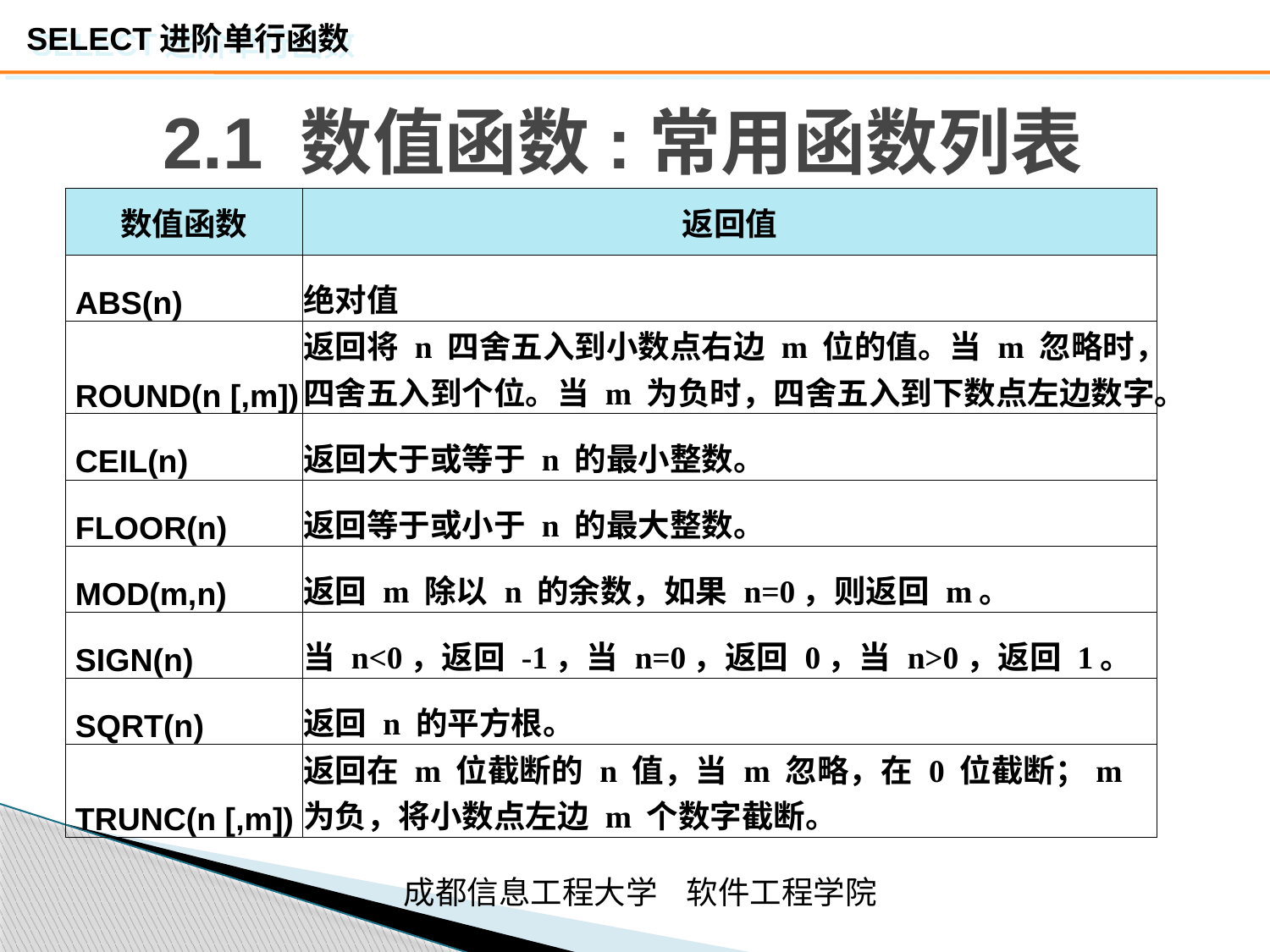

# 2.1 数值函数:常用函数列表
| 数值函数 | 返回值 |
| --- | --- |
| ABS(n) | 绝对值 |
| ROUND(n [,m]) | 返回将 n 四舍五入到小数点右边 m 位的值。当 m 忽略时，四舍五入到个位。当 m 为负时，四舍五入到下数点左边数字。 |
| CEIL(n) | 返回大于或等于 n 的最小整数。 |
| FLOOR(n) | 返回等于或小于 n 的最大整数。 |
| MOD(m,n) | 返回 m 除以 n 的余数，如果 n=0，则返回 m。 |
| SIGN(n) | 当 n<0，返回 -1，当 n=0，返回 0，当 n>0，返回 1。 |
| SQRT(n) | 返回 n 的平方根。 |
| TRUNC(n [,m]) | 返回在 m 位截断的 n 值，当 m 忽略，在 0 位截断；m 为负，将小数点左边 m 个数字截断。 |